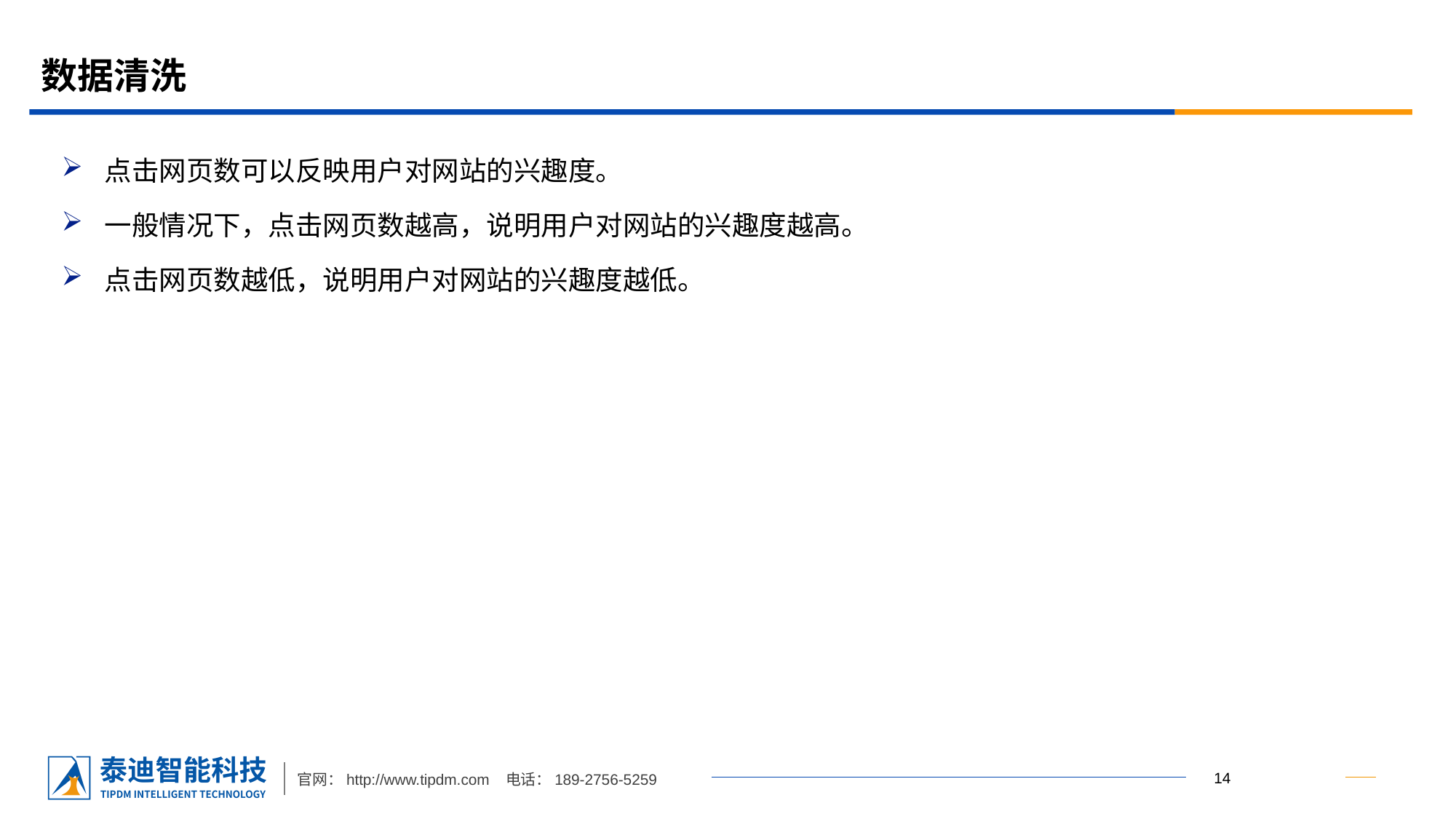

# 数据清洗
点击网页数可以反映用户对网站的兴趣度。
一般情况下，点击网页数越高，说明用户对网站的兴趣度越高。
点击网页数越低，说明用户对网站的兴趣度越低。